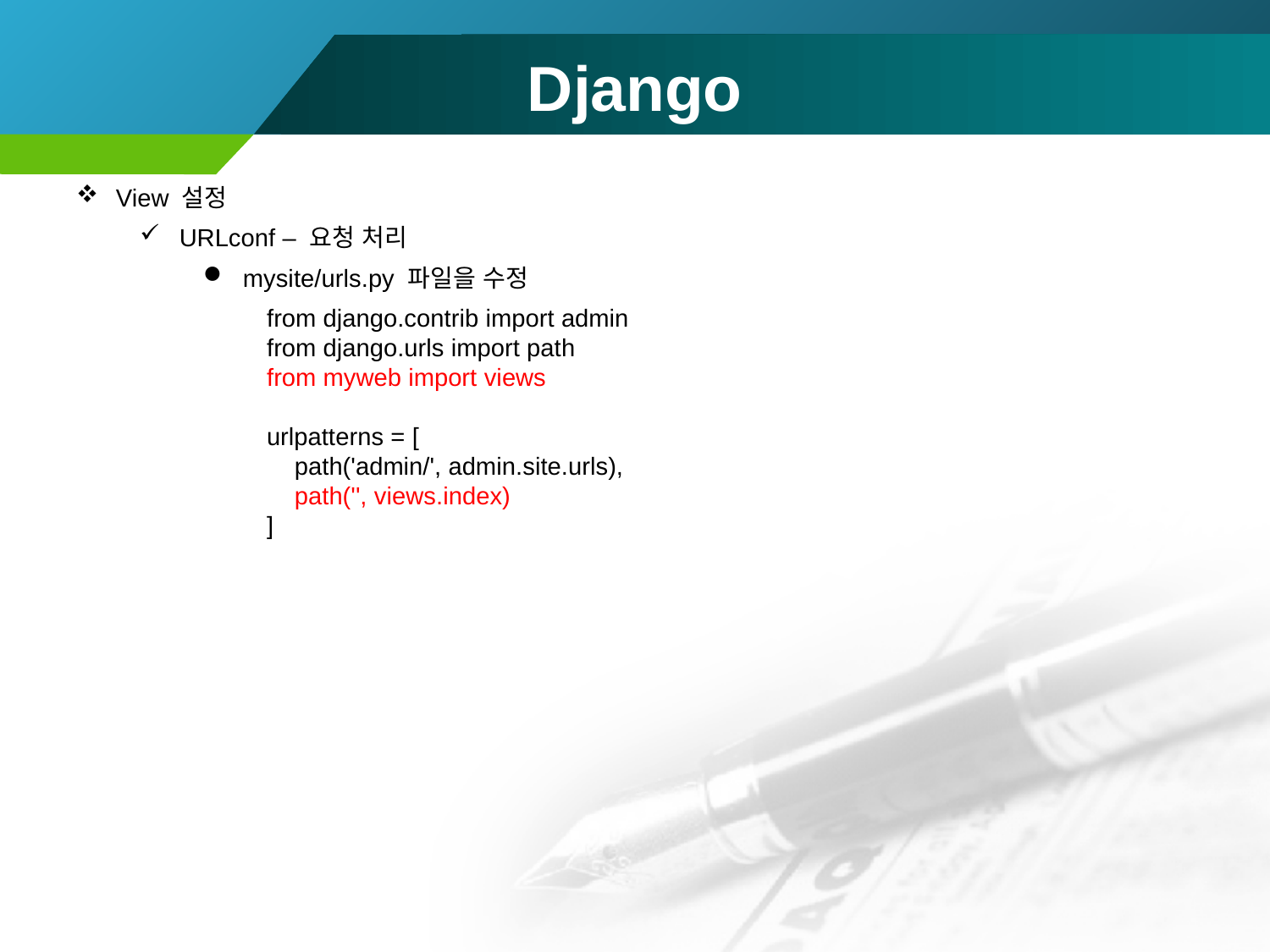

# Django
View 설정
URLconf – 요청 처리
mysite/urls.py 파일을 수정
from django.contrib import admin
from django.urls import path
from myweb import views

urlpatterns = [
    path('admin/', admin.site.urls),
    path('', views.index)
]